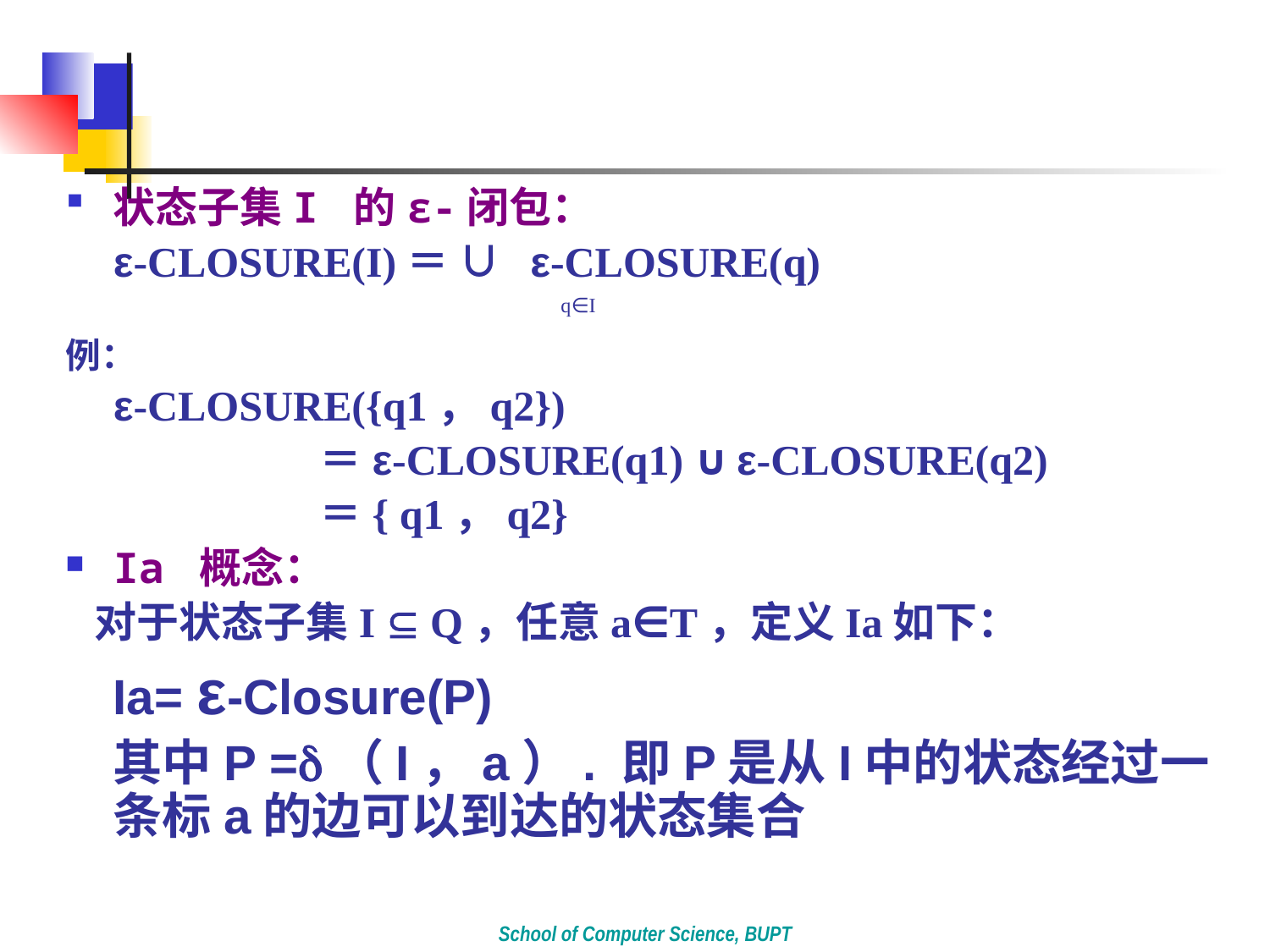

状态子集I 的ε-闭包：
	ε-CLOSURE(I)＝ ∪  ε-CLOSURE(q)
                                                            q∈I
例：
	ε-CLOSURE({q1，q2})
＝ε-CLOSURE(q1) ∪ε-CLOSURE(q2)
＝{ q1，q2}
Ia 概念：
  对于状态子集I ⊆ Q，任意a∈T，定义Ia如下：
	Ia= ε-Closure(P)
	其中P =δ（I，a）. 即P是从I中的状态经过一条标a的边可以到达的状态集合

School of Computer Science, BUPT
5